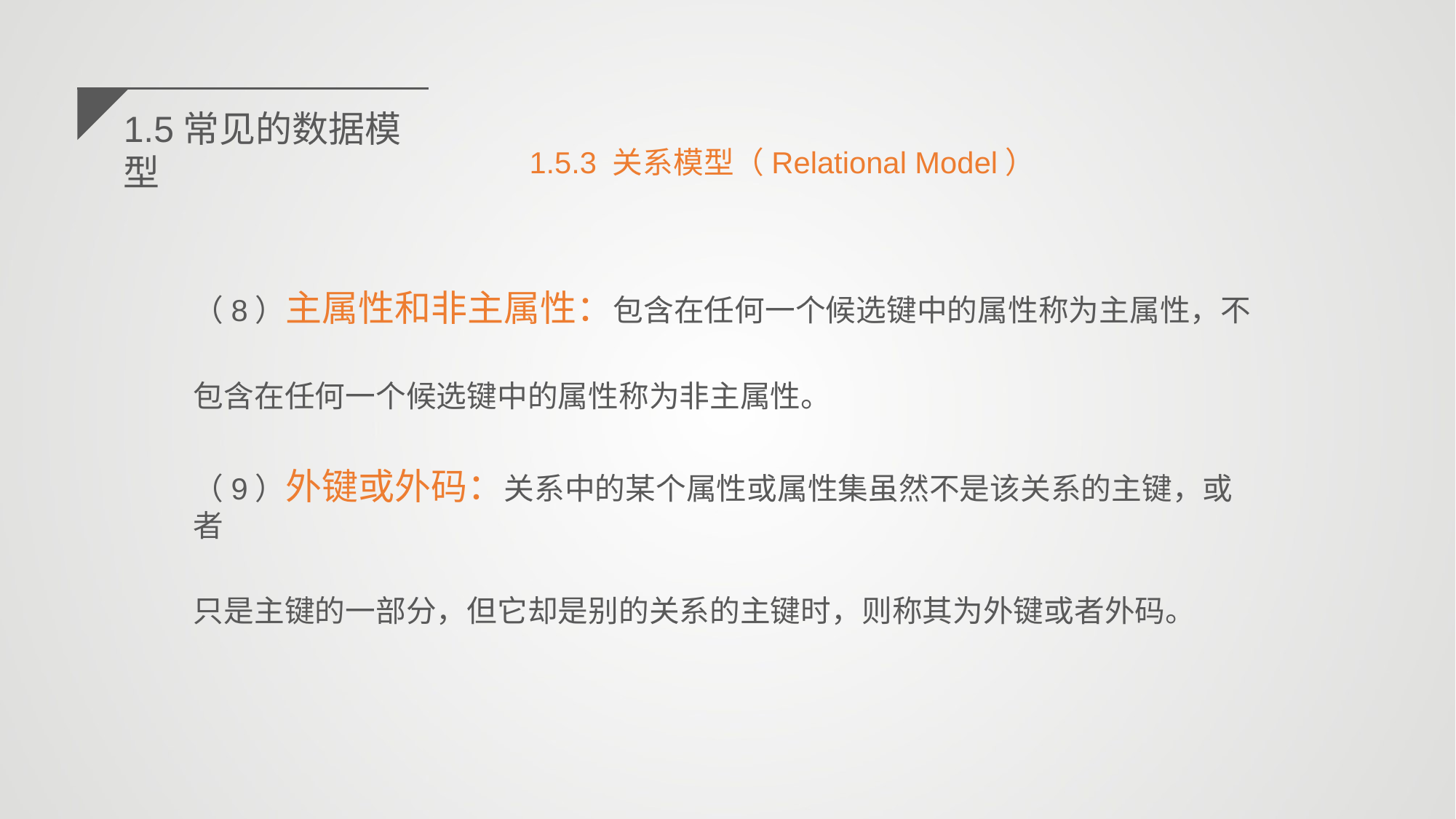

1.5常见的数据模型
1.5.3 关系模型（Relational Model）

（8）主属性和非主属性：包含在任何一个候选键中的属性称为主属性，不

包含在任何一个候选键中的属性称为非主属性。

（9）外键或外码：关系中的某个属性或属性集虽然不是该关系的主键，或者

只是主键的一部分，但它却是别的关系的主键时，则称其为外键或者外码。